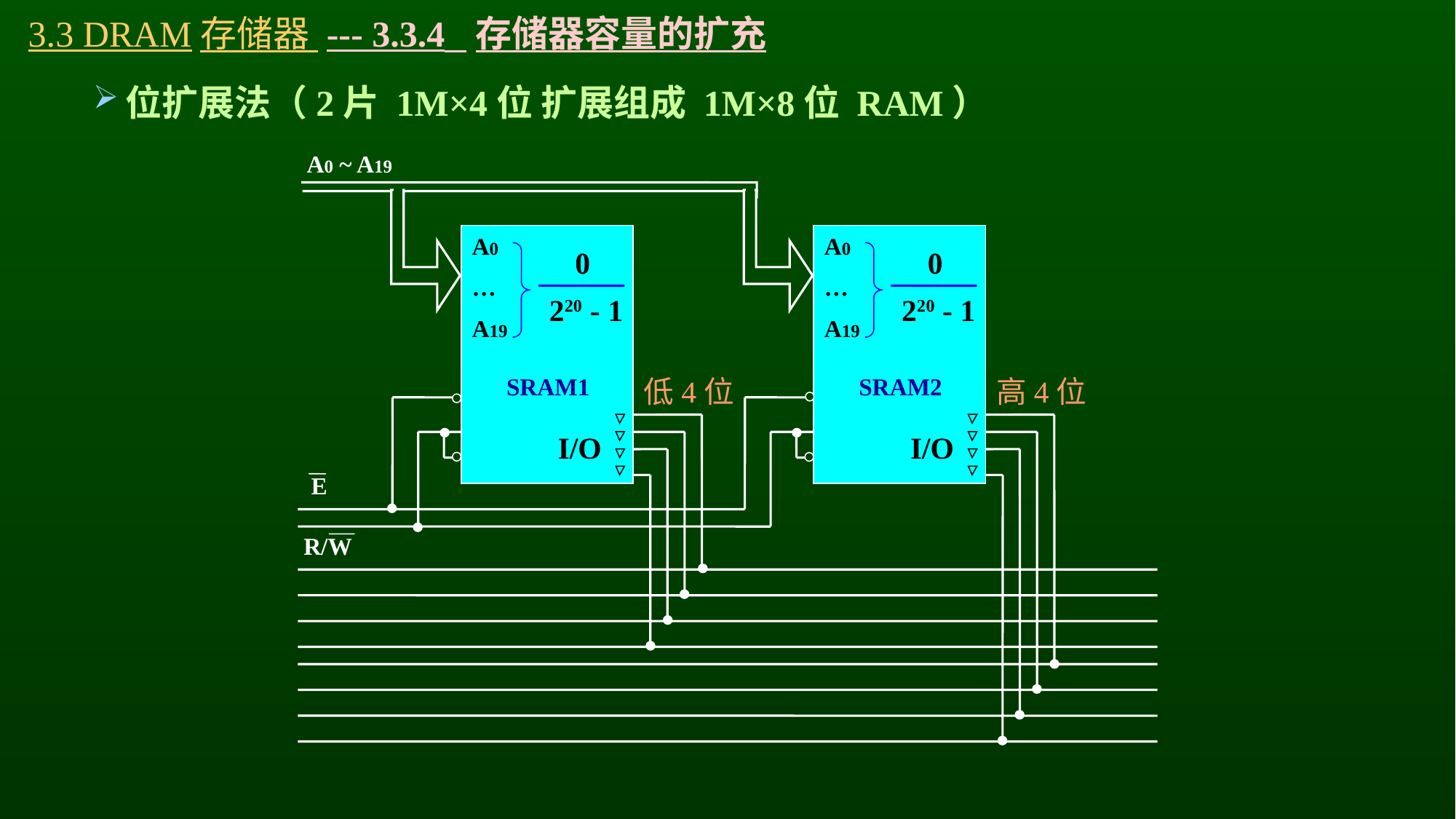

# 3.3 DRAM存储器 --- 3.3.4 存储器容量的扩充
位扩展法（2片 1M×4位 扩展组成 1M×8位 RAM）
A0 ~ A19

A0
…
A19

A0
…
A19
0
0

220 - 1

220 - 1

SRAM1
SRAM2
低4位
高4位

I/O
I/O

E

R/W